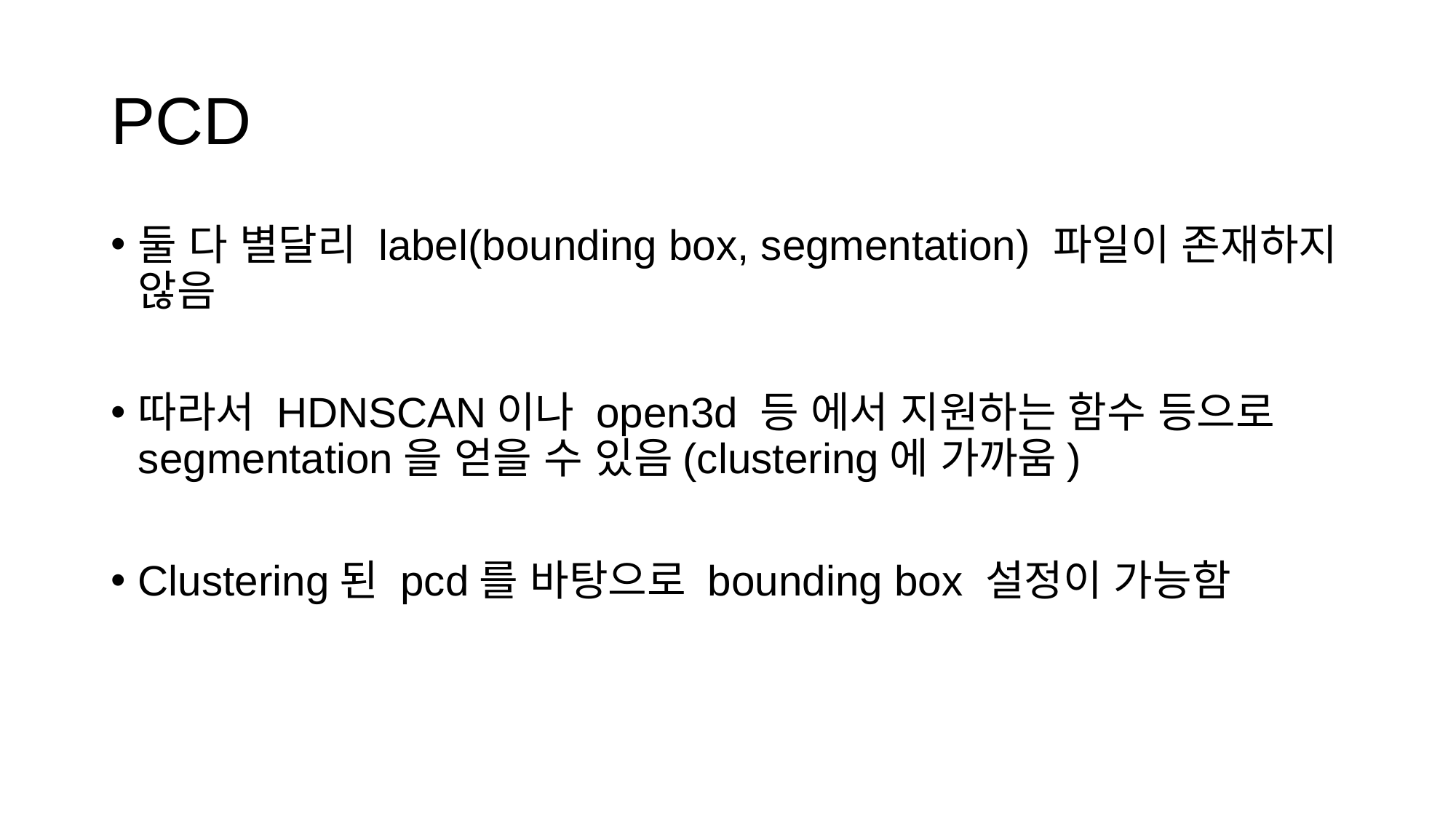

# PCD
둘 다 별달리 label(bounding box, segmentation) 파일이 존재하지 않음

따라서 HDNSCAN이나 open3d 등 에서 지원하는 함수 등으로 segmentation을 얻을 수 있음(clustering에 가까움)

Clustering된 pcd를 바탕으로 bounding box 설정이 가능함